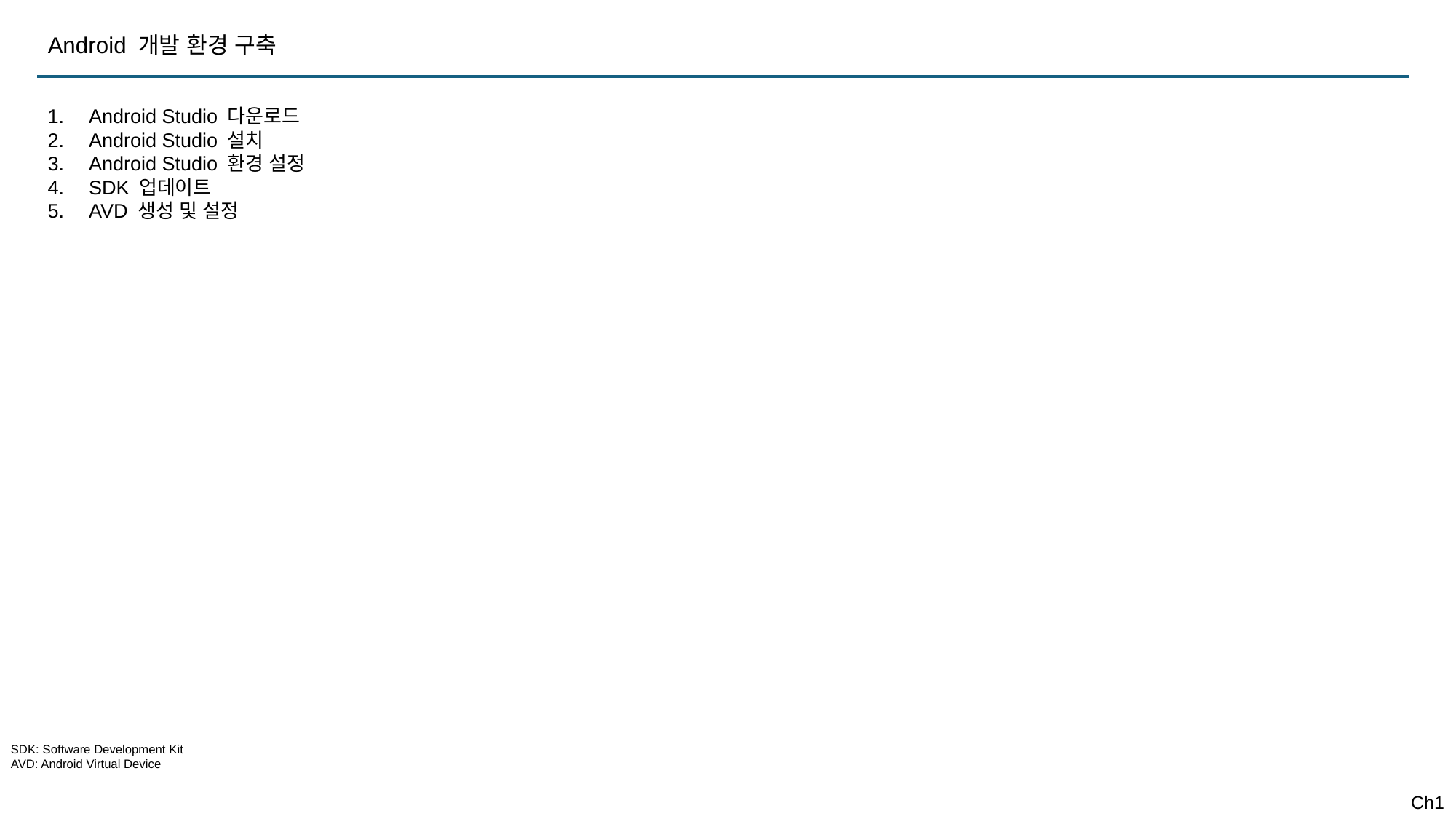

Android 개발 환경 구축
Android Studio 다운로드
Android Studio 설치
Android Studio 환경 설정
SDK 업데이트
AVD 생성 및 설정
SDK: Software Development Kit
AVD: Android Virtual Device
Ch1